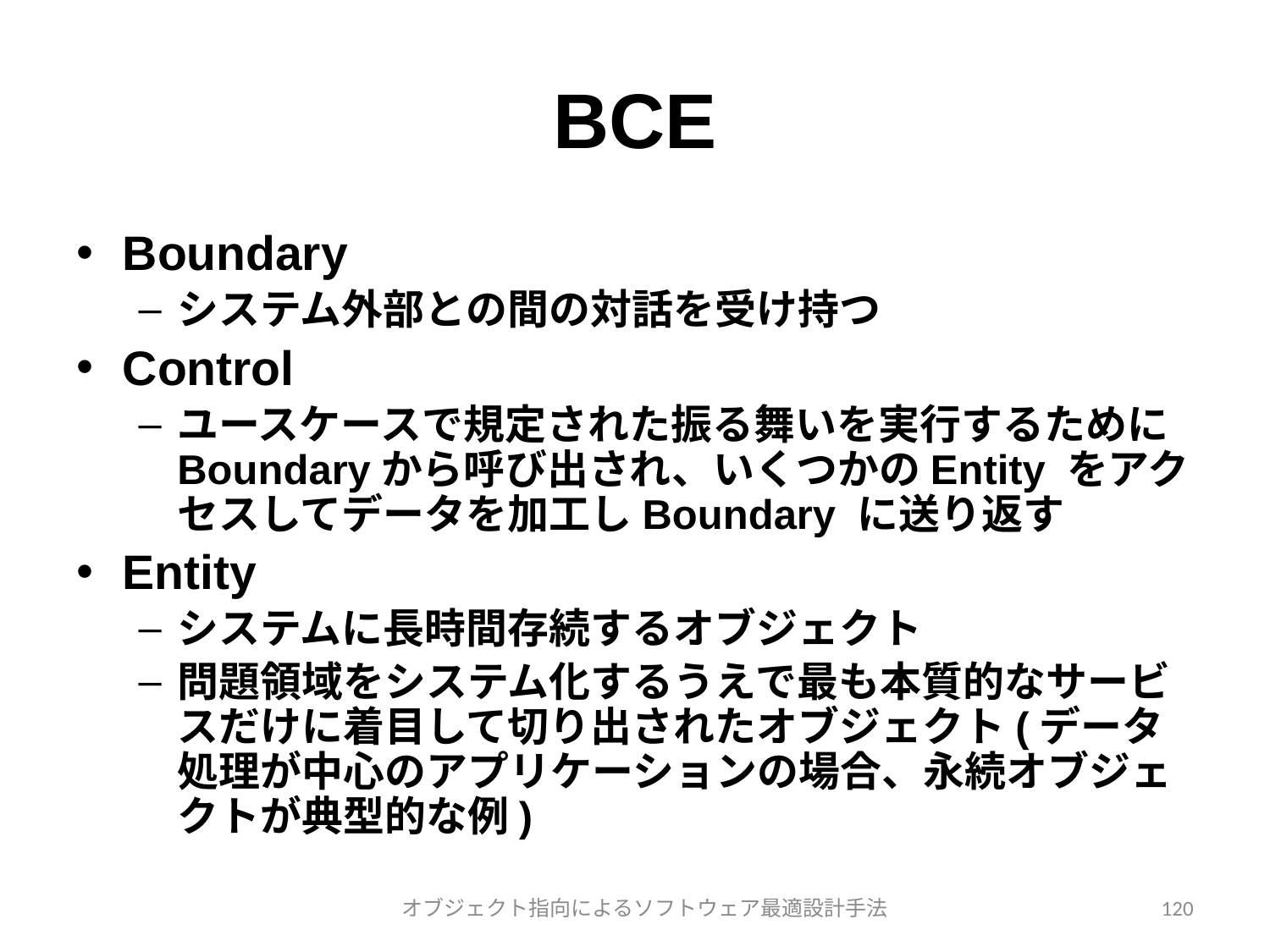

# BCE
Boundary
システム外部との間の対話を受け持つ
Control
ユースケースで規定された振る舞いを実行するためにBoundaryから呼び出され、いくつかのEntity をアクセスしてデータを加工しBoundary に送り返す
Entity
システムに長時間存続するオブジェクト
問題領域をシステム化するうえで最も本質的なサービスだけに着目して切り出されたオブジェクト(データ処理が中心のアプリケーションの場合、永続オブジェクトが典型的な例)
オブジェクト指向によるソフトウェア最適設計手法
120